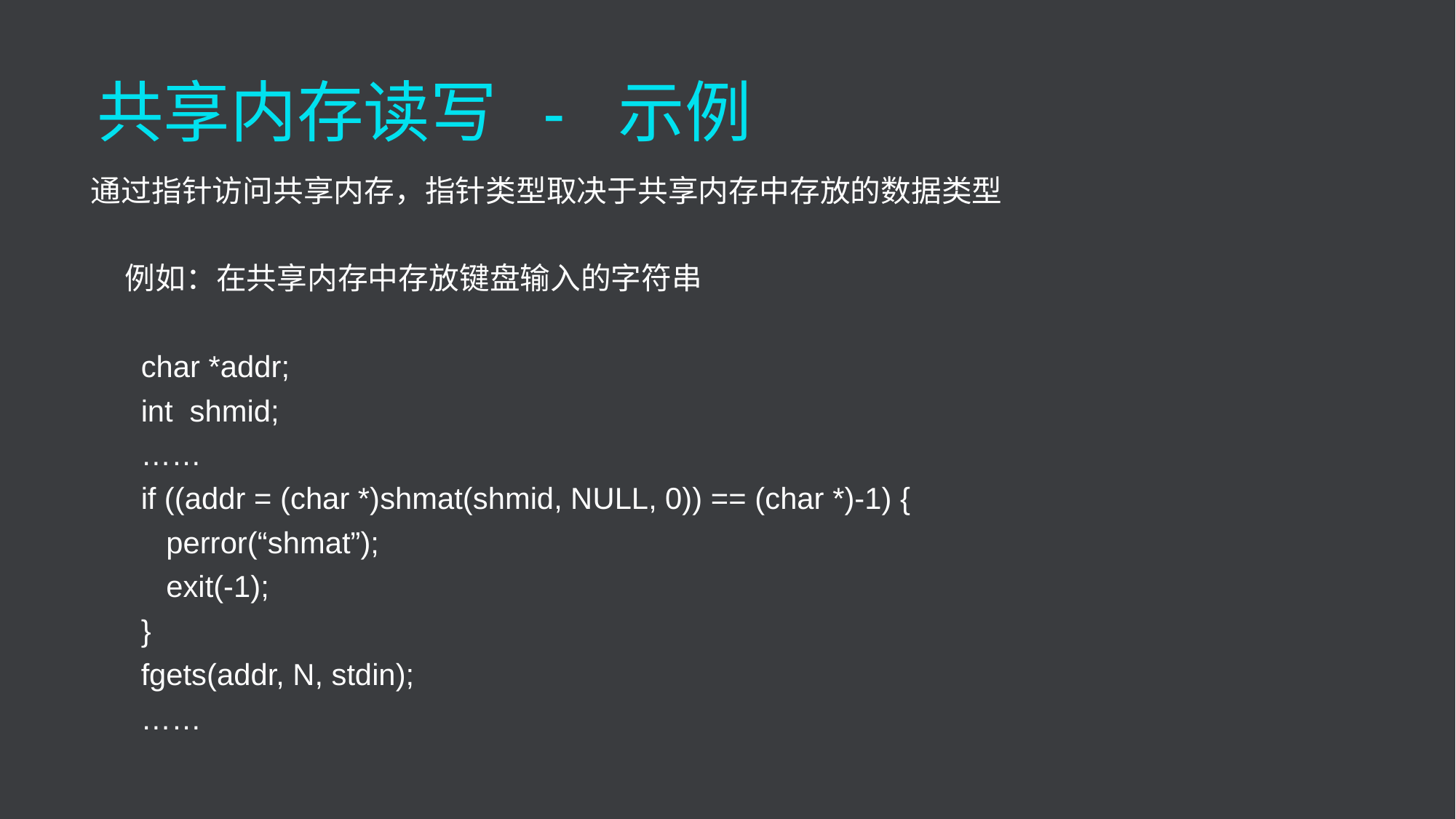

共享内存读写  -  示例
通过指针访问共享内存，指针类型取决于共享内存中存放的数据类型

    例如：在共享内存中存放键盘输入的字符串

      char *addr;
      int  shmid;
      ……
      if ((addr = (char *)shmat(shmid, NULL, 0)) == (char *)-1) {
         perror(“shmat”);
         exit(-1);
      }
      fgets(addr, N, stdin);
      ……